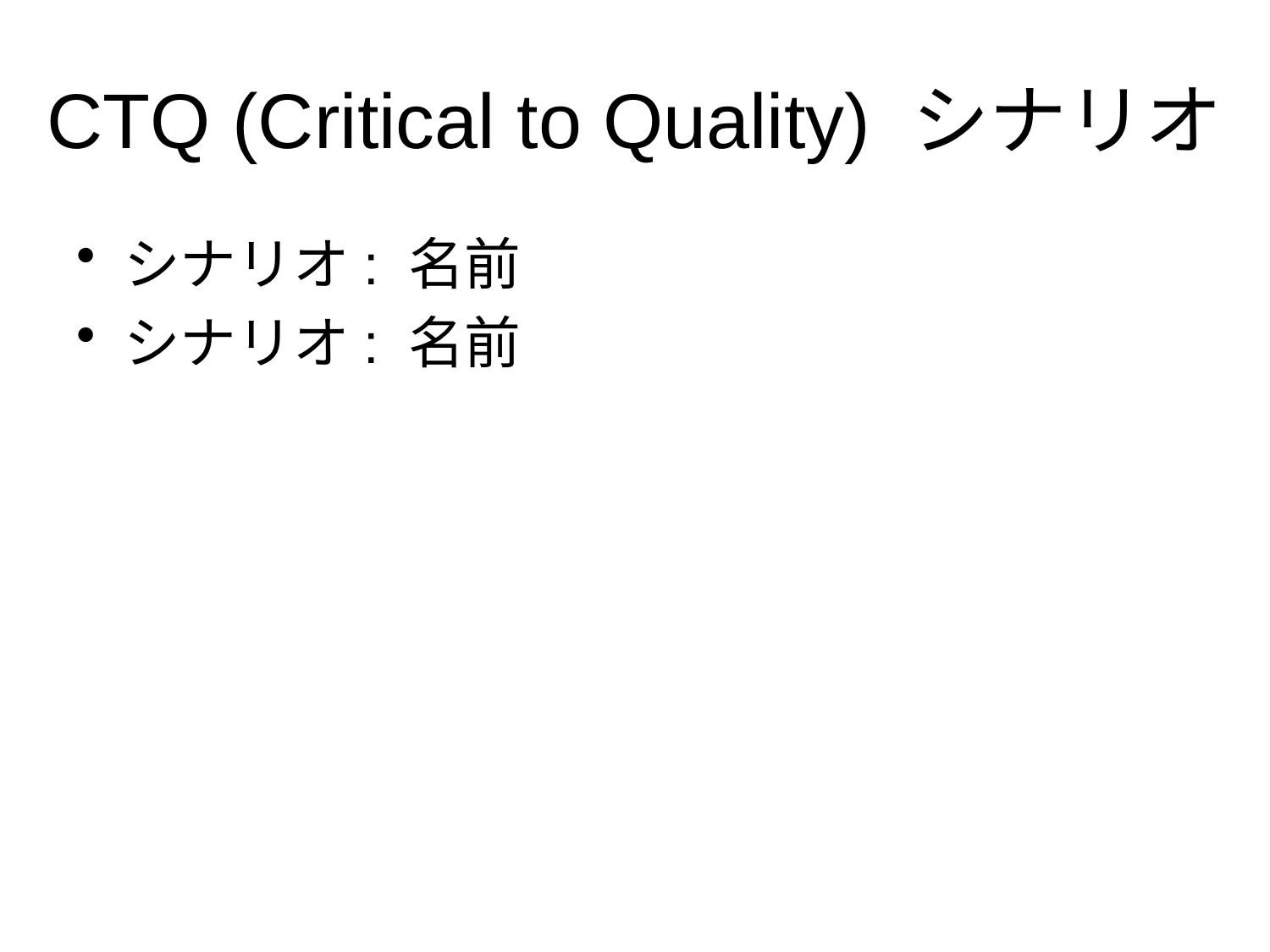

# CTQ (Critical to Quality) シナリオ
シナリオ: 名前
シナリオ: 名前